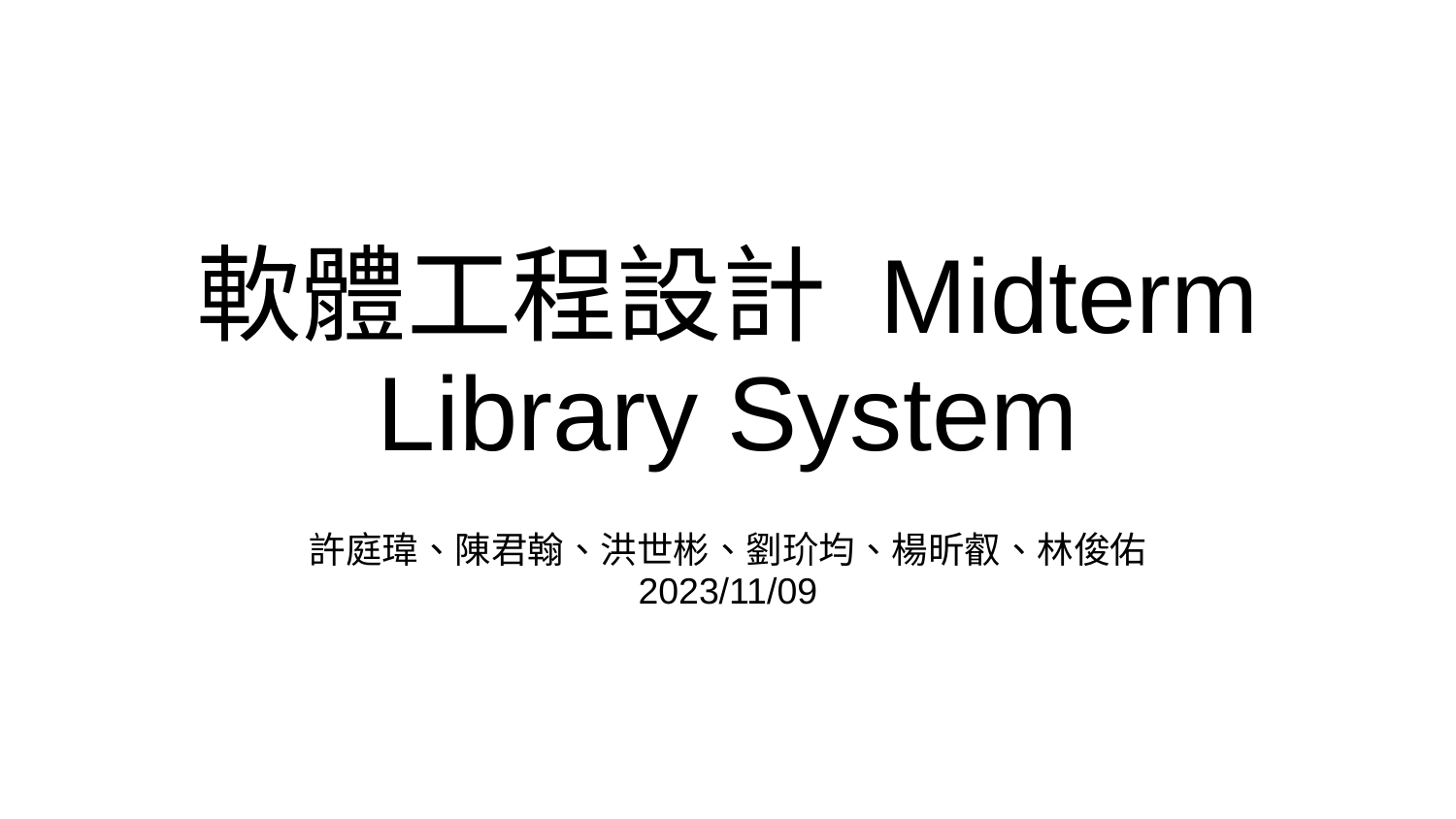

# 軟體工程設計 Midterm
Library System
許庭瑋、陳君翰、洪世彬、劉玠均、楊昕叡、林俊佑
2023/11/09